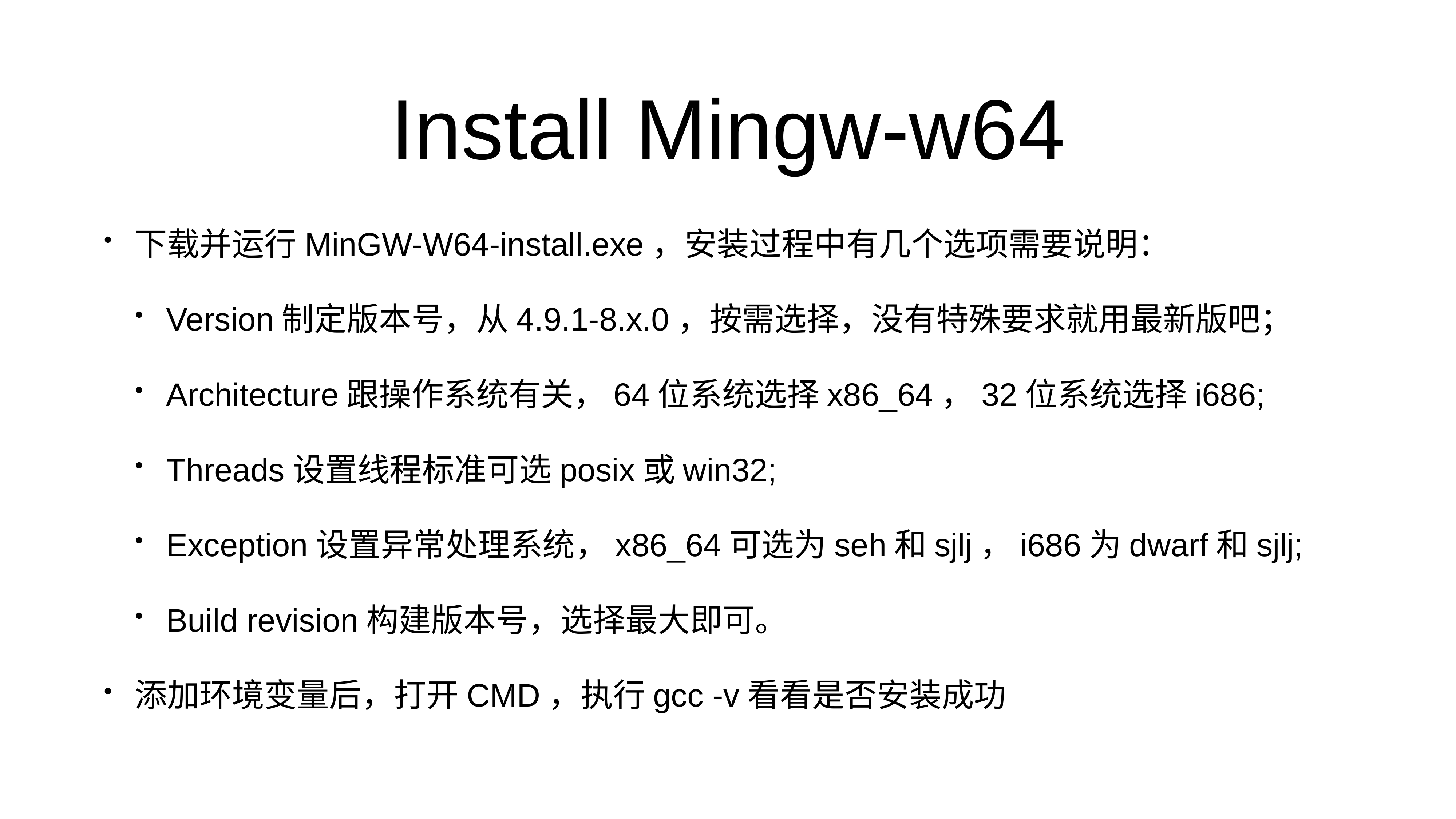

# Install Mingw-w64
下载并运行MinGW-W64-install.exe，安装过程中有几个选项需要说明：
Version制定版本号，从4.9.1-8.x.0，按需选择，没有特殊要求就用最新版吧；
Architecture跟操作系统有关，64位系统选择x86_64，32位系统选择i686;
Threads设置线程标准可选posix或win32;
Exception设置异常处理系统，x86_64可选为seh和sjlj，i686为dwarf和sjlj;
Build revision构建版本号，选择最大即可。
添加环境变量后，打开CMD，执行gcc -v看看是否安装成功